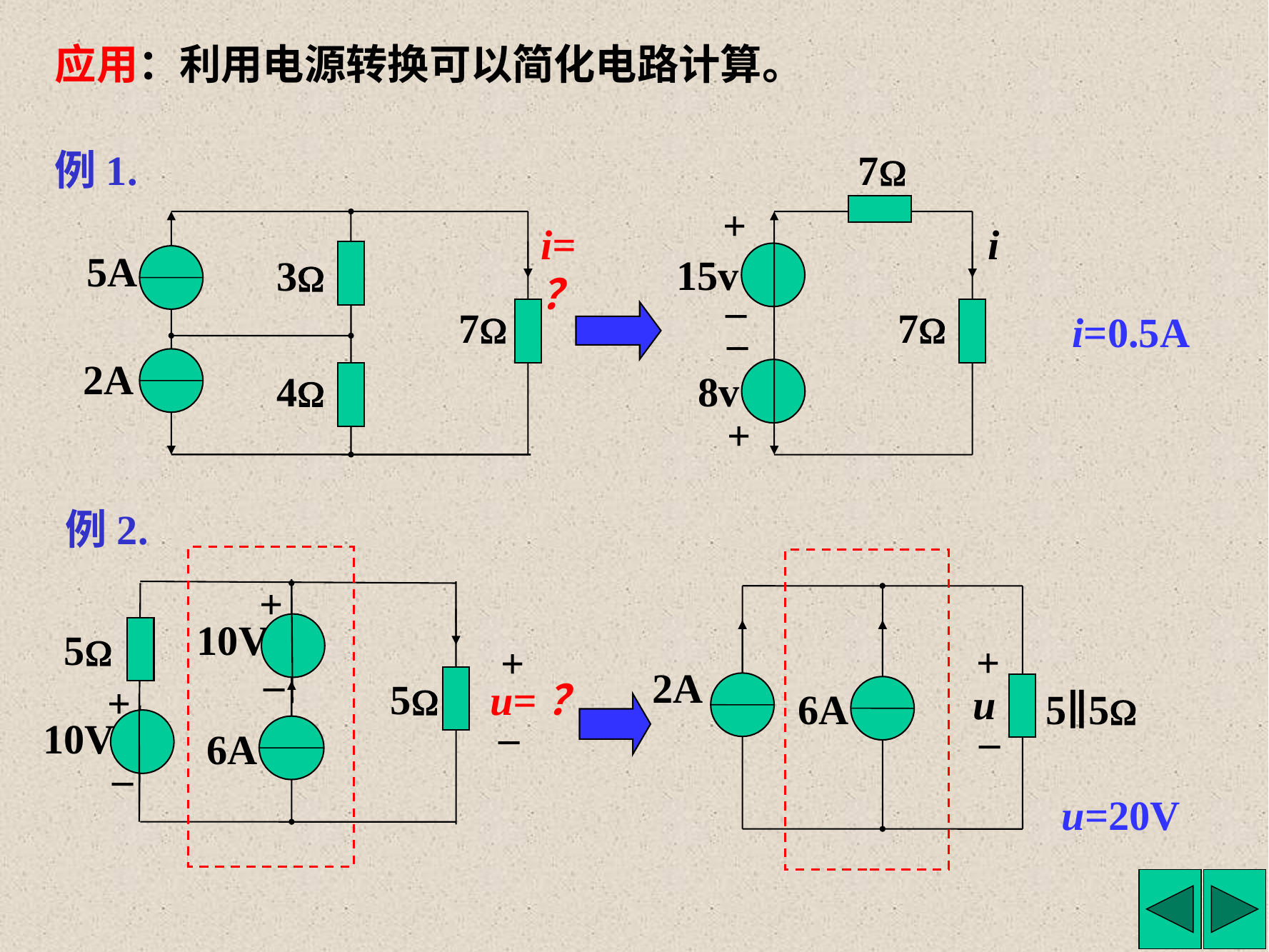

应用：利用电源转换可以简化电路计算。
例1.
7Ω

+

i

15v

_
7Ω
_

8v

+

i=？
5A

3Ω

7Ω

2A

4Ω

i=0.5A

例2.

+

10V

5Ω

+
u=？
_

5Ω

10V

6A

+
u
_
2A

6A

5∥5Ω

_
+

_
u=20V